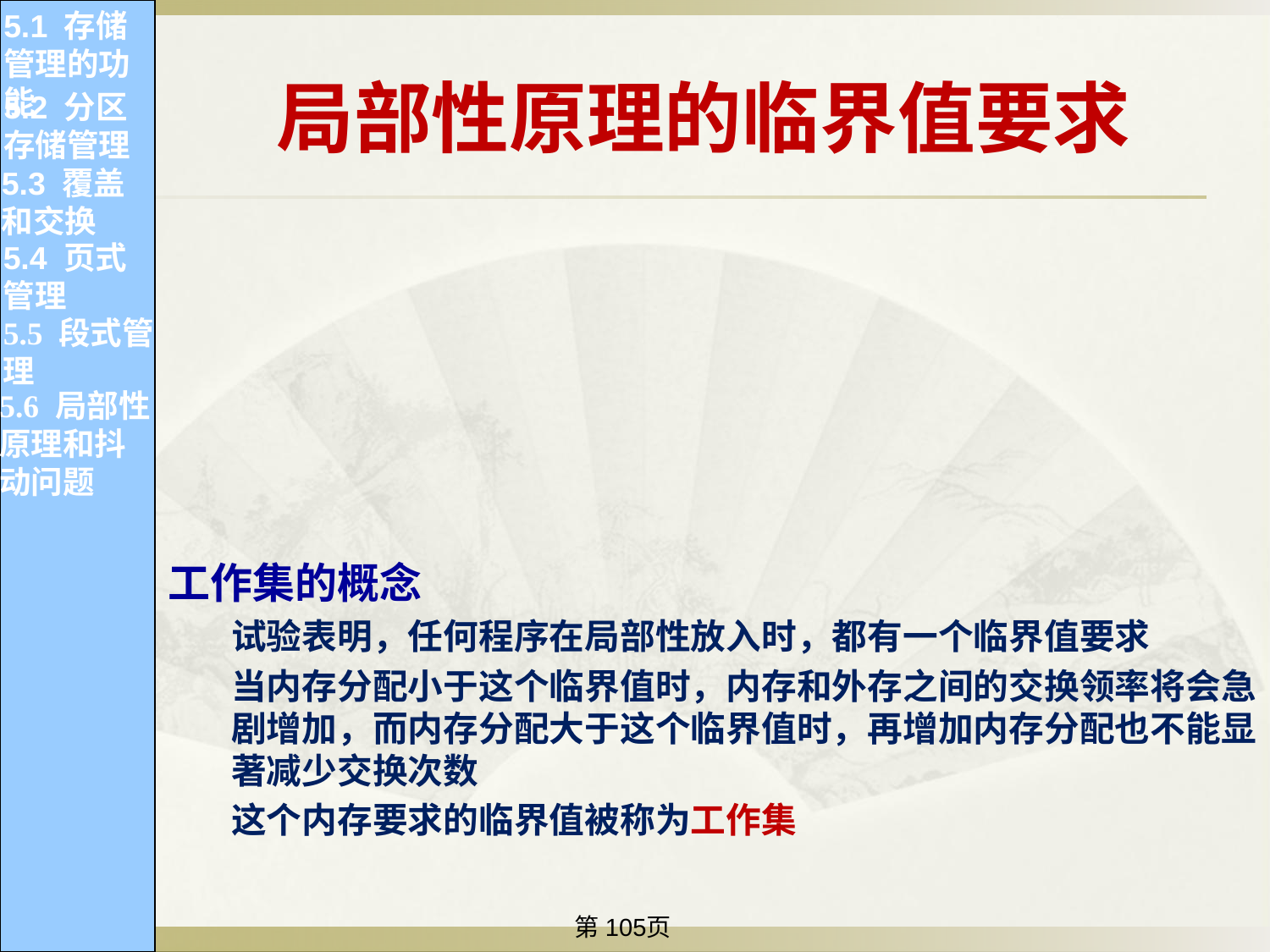

5.1 存储管理的功能
局部性原理的临界值要求
5.2 分区存储管理
5.3 覆盖和交换
工作集的概念
试验表明，任何程序在局部性放入时，都有一个临界值要求
当内存分配小于这个临界值时，内存和外存之间的交换领率将会急剧增加，而内存分配大于这个临界值时，再增加内存分配也不能显著减少交换次数
这个内存要求的临界值被称为工作集
5.4 页式管理
5.5 段式管理
5.6 局部性原理和抖动问题